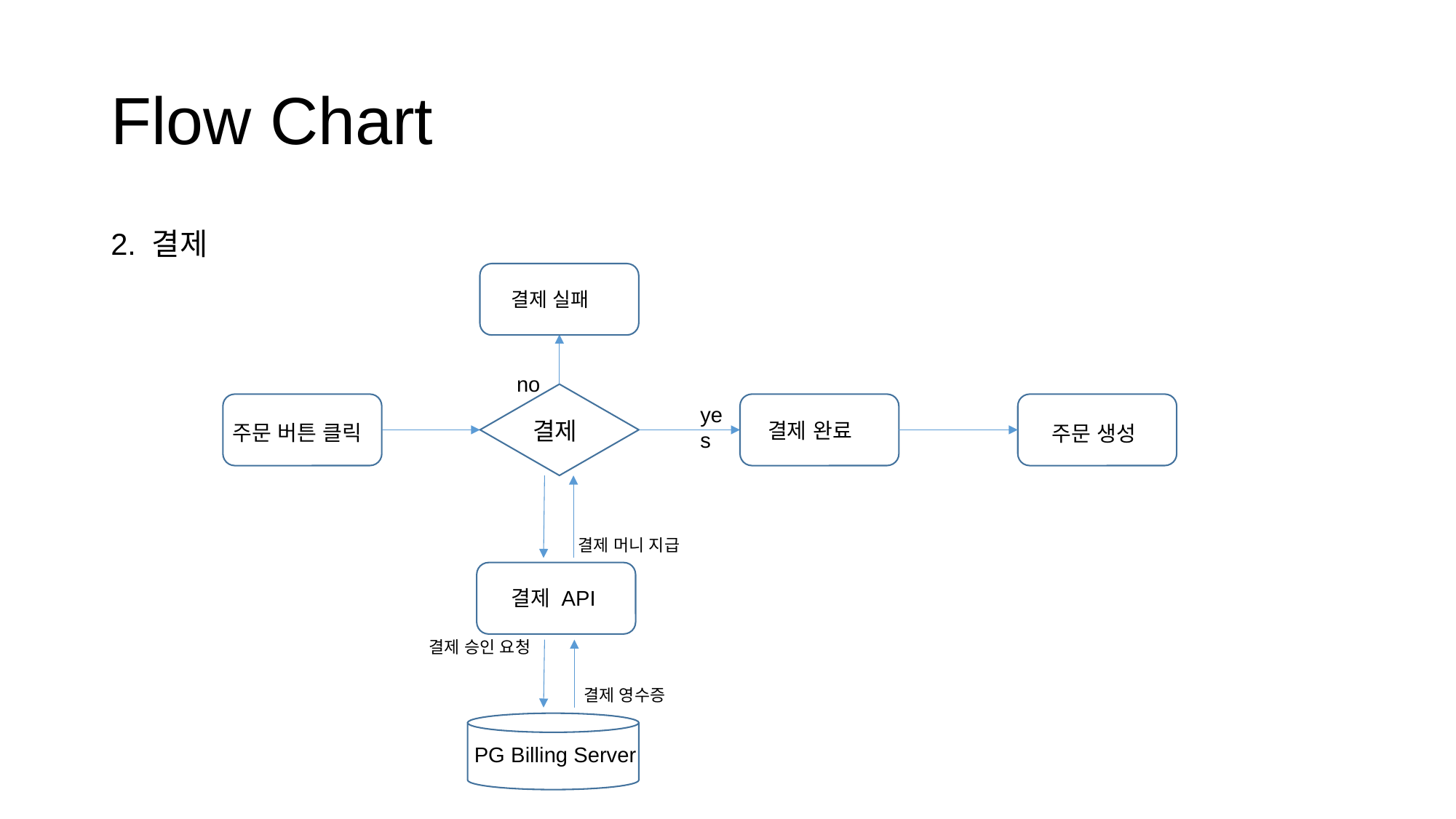

# Flow Chart
2. 결제

결제 실패
no

yes
결제
결제 완료
주문 버튼 클릭
주문 생성
결제 머니 지급

결제 API
결제 승인 요청
결제 영수증

PG Billing Server